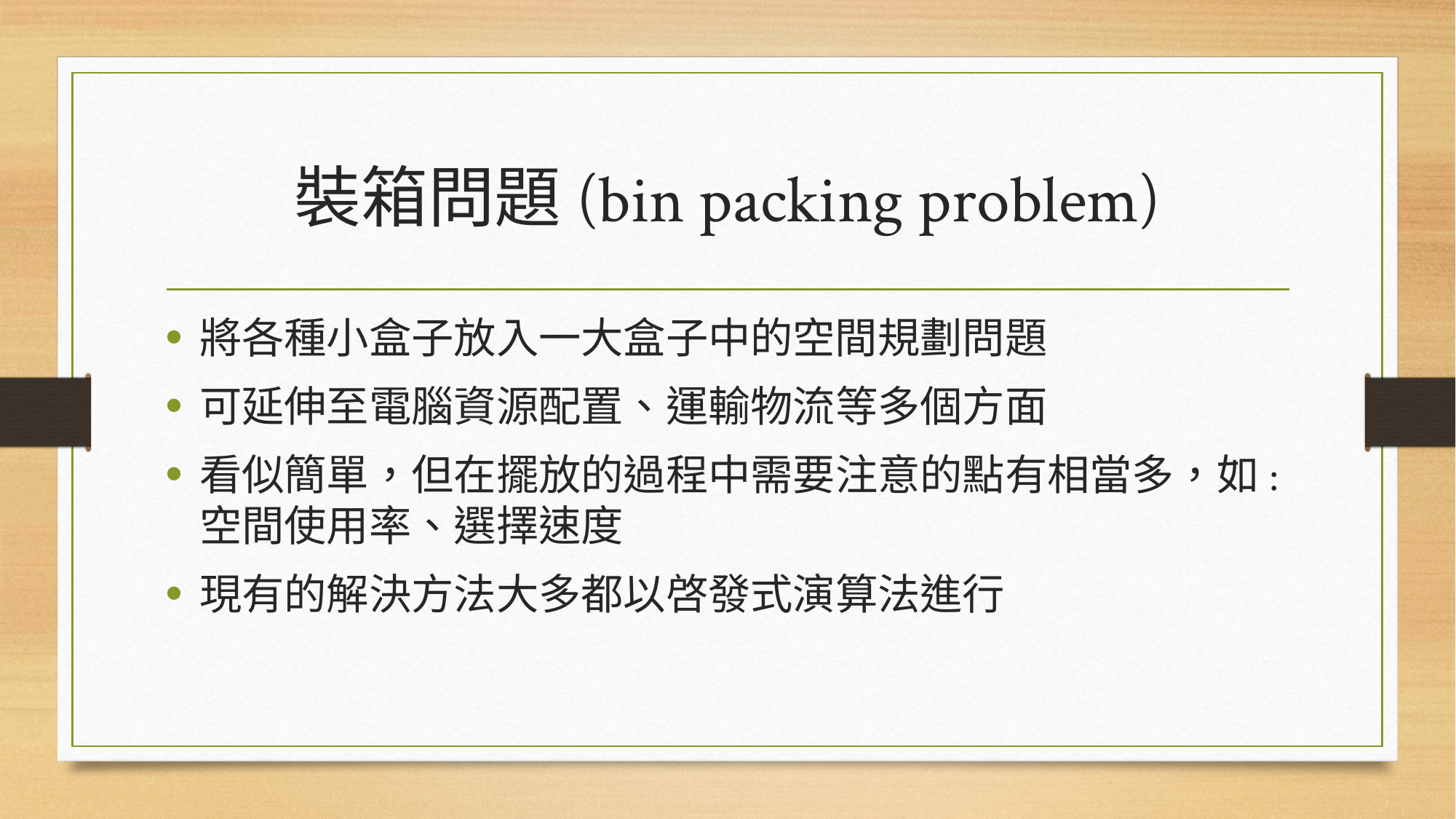

# 裝箱問題(bin packing problem)
將各種小盒子放入一大盒子中的空間規劃問題
可延伸至電腦資源配置、運輸物流等多個方面
看似簡單，但在擺放的過程中需要注意的點有相當多，如:空間使用率、選擇速度
現有的解決方法大多都以啓發式演算法進行